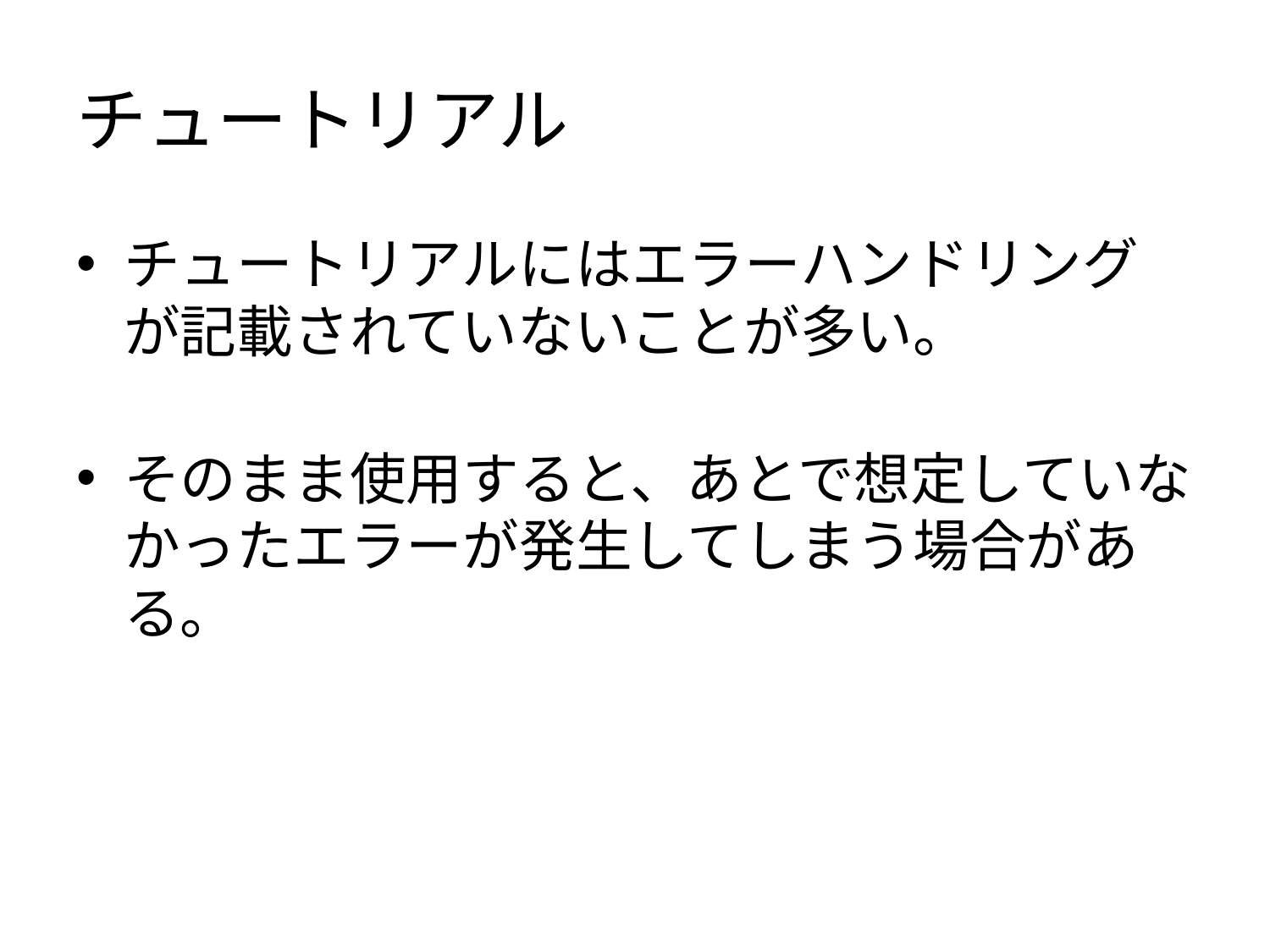

# チュートリアル
チュートリアルにはエラーハンドリングが記載されていないことが多い。
そのまま使用すると、あとで想定していなかったエラーが発生してしまう場合がある。